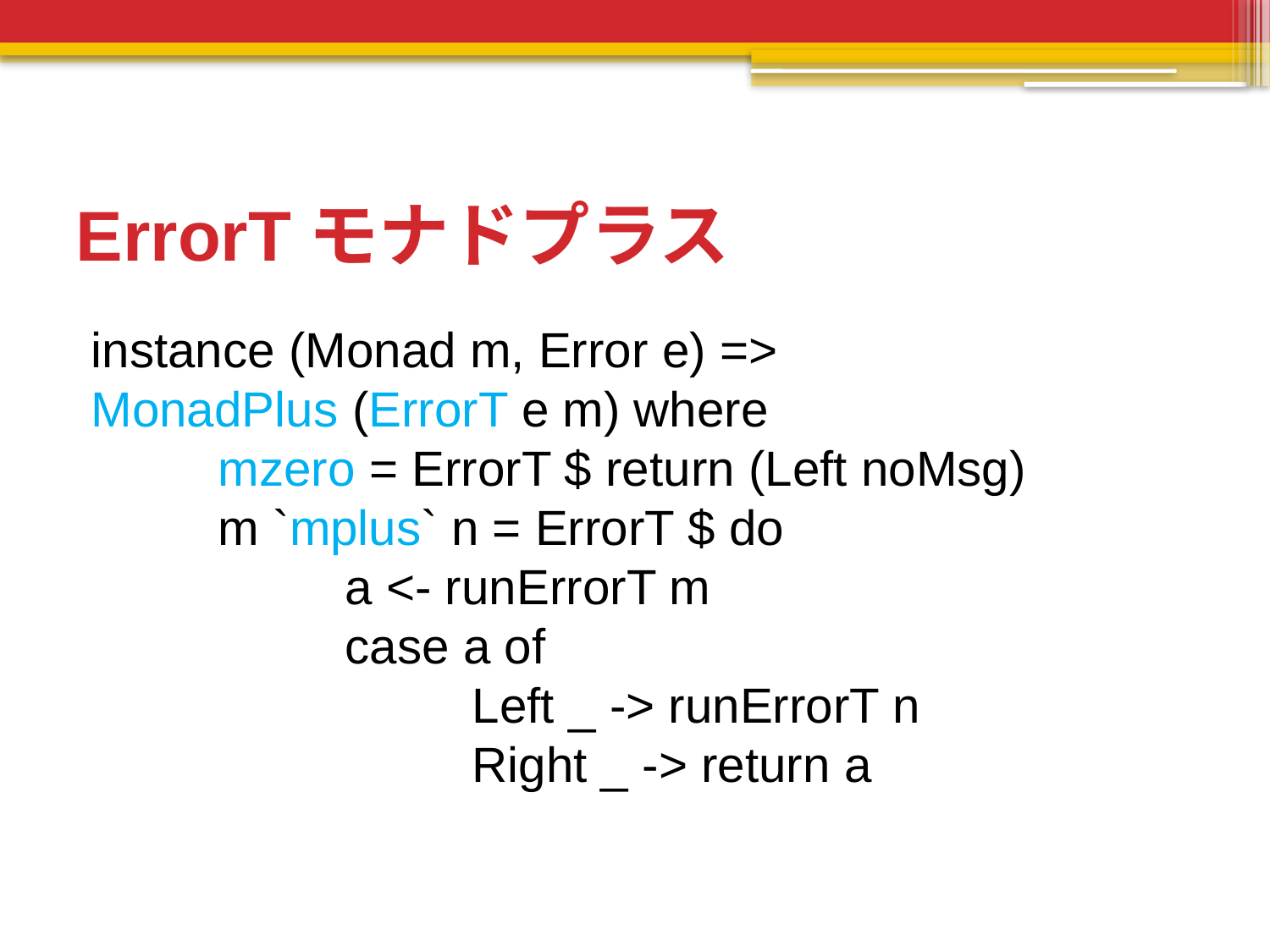

# ErrorTモナドプラス
instance (Monad m, Error e) =>
MonadPlus (ErrorT e m) where
	mzero = ErrorT $ return (Left noMsg)
	m `mplus` n = ErrorT $ do
		a <- runErrorT m
		case a of
			Left _ -> runErrorT n
			Right _ -> return a